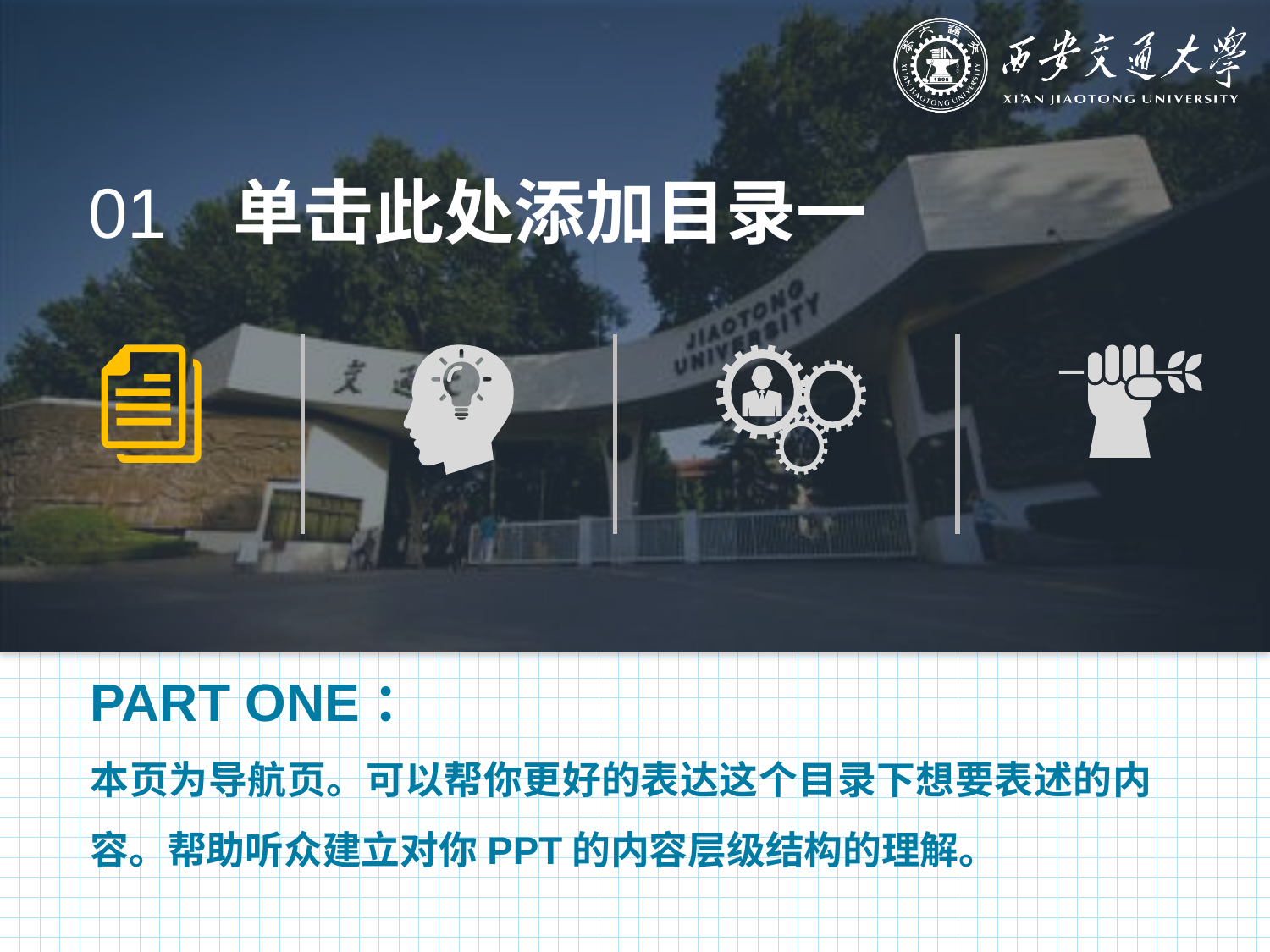

01
单击此处添加目录一

PART ONE：
本页为导航页。可以帮你更好的表达这个目录下想要表述的内容。帮助听众建立对你PPT的内容层级结构的理解。